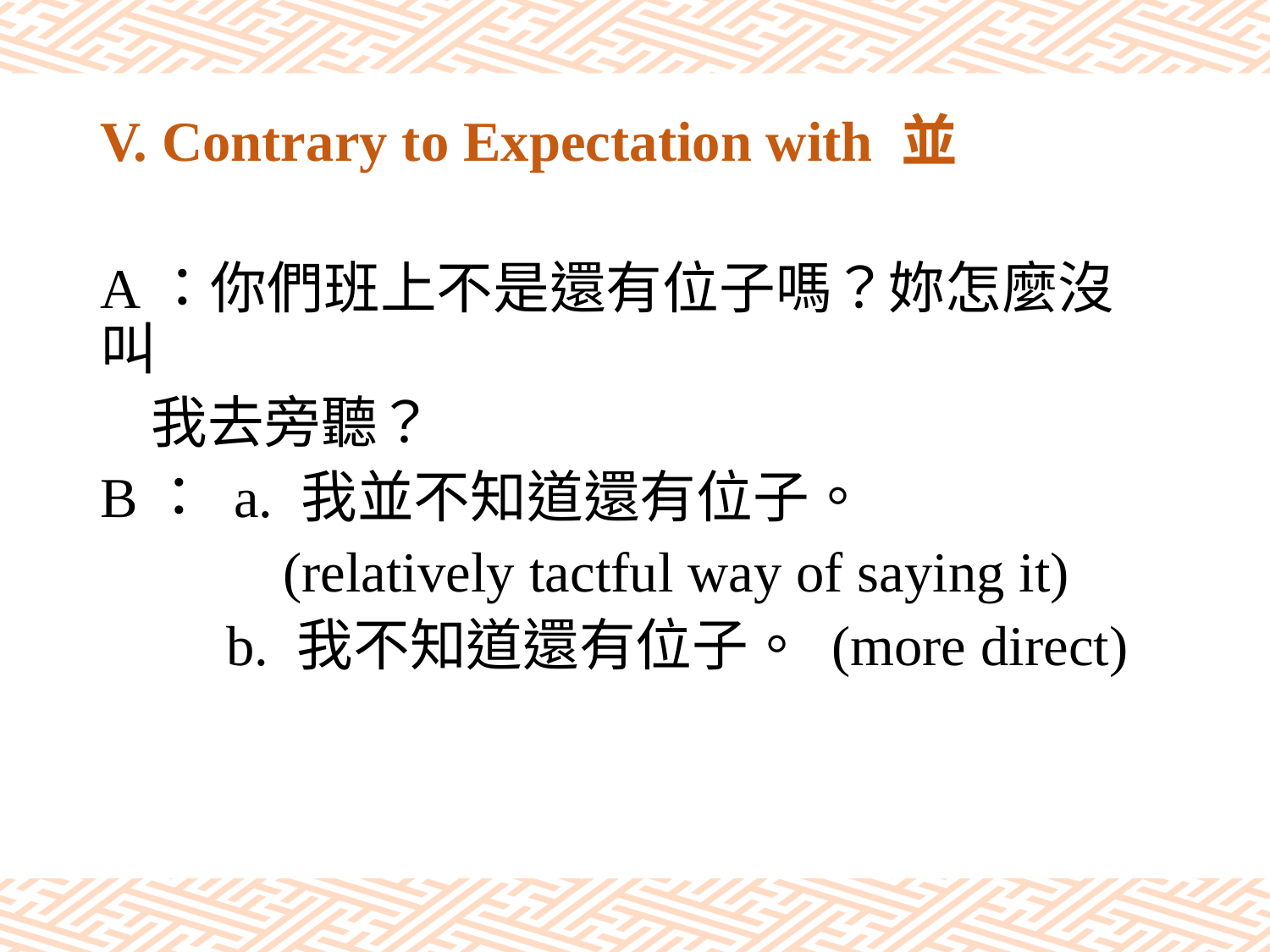

# V. Contrary to Expectation with 並
A：你們班上不是還有位子嗎？妳怎麼沒叫
   我去旁聽？
B： a. 我並不知道還有位子。
　　　(relatively tactful way of saying it)
　　b. 我不知道還有位子。 (more direct)